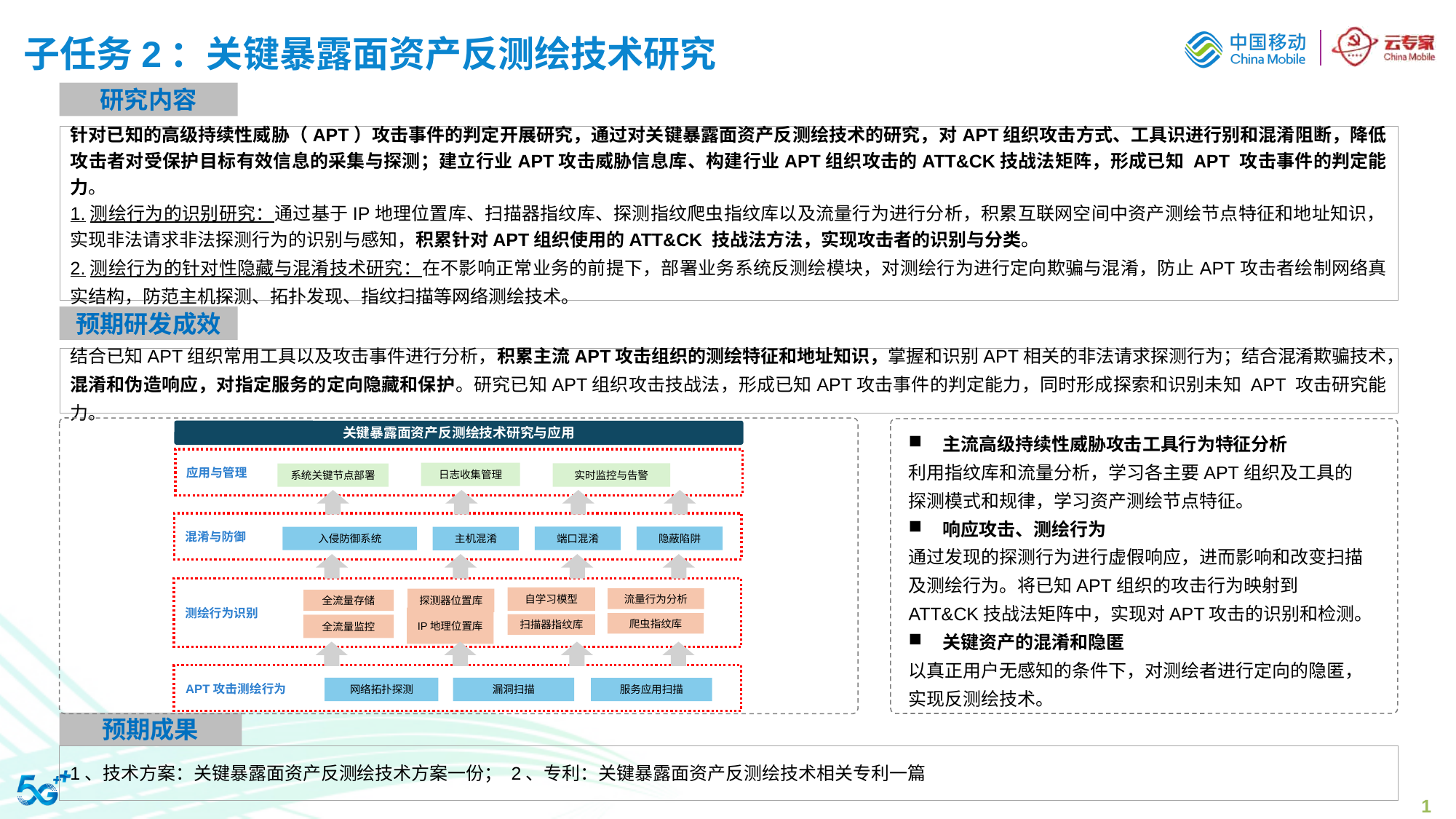

# 子任务2：关键暴露面资产反测绘技术研究
研究内容

针对已知的高级持续性威胁（APT）攻击事件的判定开展研究，通过对关键暴露面资产反测绘技术的研究，对APT组织攻击方式、工具识进行别和混淆阻断，降低攻击者对受保护目标有效信息的采集与探测；建立行业APT攻击威胁信息库、构建行业APT组织攻击的ATT&CK技战法矩阵，形成已知 APT 攻击事件的判定能力。
1.测绘行为的识别研究：通过基于IP地理位置库、扫描器指纹库、探测指纹爬虫指纹库以及流量行为进行分析，积累互联网空间中资产测绘节点特征和地址知识，实现非法请求非法探测行为的识别与感知，积累针对APT组织使用的ATT&CK 技战法方法，实现攻击者的识别与分类。
2.测绘行为的针对性隐藏与混淆技术研究：在不影响正常业务的前提下，部署业务系统反测绘模块，对测绘行为进行定向欺骗与混淆，防止APT攻击者绘制网络真实结构，防范主机探测、拓扑发现、指纹扫描等网络测绘技术。
预期研发成效
结合已知APT组织常用工具以及攻击事件进行分析，积累主流APT攻击组织的测绘特征和地址知识，掌握和识别APT相关的非法请求探测行为；结合混淆欺骗技术，混淆和伪造响应，对指定服务的定向隐藏和保护。研究已知APT组织攻击技战法，形成已知APT攻击事件的判定能力，同时形成探索和识别未知 APT 攻击研究能力。

关键暴露面资产反测绘技术研究与应用

应用与管理
日志收集管理
实时监控与告警
系统关键节点部署

混淆与防御
端口混淆
隐蔽陷阱
入侵防御系统
主机混淆

自学习模型
流量行为分析
探测器位置库
全流量存储
测绘行为识别
爬虫指纹库
IP地理位置库
扫描器指纹库
全流量监控

APT攻击测绘行为
网络拓扑探测
漏洞扫描
服务应用扫描
主流高级持续性威胁攻击工具行为特征分析
利用指纹库和流量分析，学习各主要APT组织及工具的探测模式和规律，学习资产测绘节点特征。
响应攻击、测绘行为
通过发现的探测行为进行虚假响应，进而影响和改变扫描及测绘行为。将已知APT组织的攻击行为映射到ATT&CK技战法矩阵中，实现对APT攻击的识别和检测。
关键资产的混淆和隐匿
以真正用户无感知的条件下，对测绘者进行定向的隐匿，实现反测绘技术。
预期成果
1、技术方案：关键暴露面资产反测绘技术方案一份； 2、专利：关键暴露面资产反测绘技术相关专利一篇